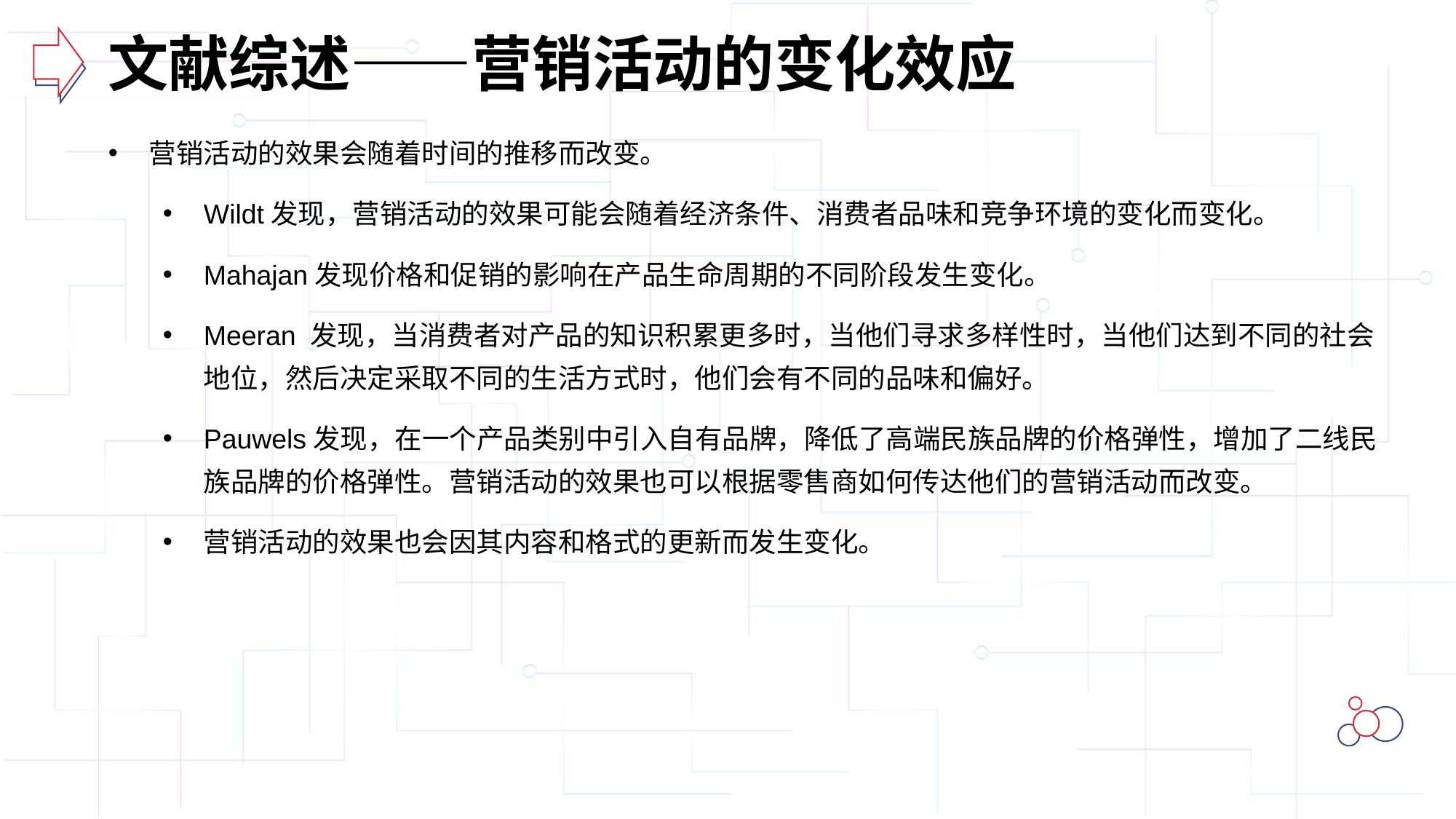

文献综述——营销活动的变化效应
营销活动的效果会随着时间的推移而改变。
Wildt发现，营销活动的效果可能会随着经济条件、消费者品味和竞争环境的变化而变化。
Mahajan发现价格和促销的影响在产品生命周期的不同阶段发生变化。
Meeran 发现，当消费者对产品的知识积累更多时，当他们寻求多样性时，当他们达到不同的社会地位，然后决定采取不同的生活方式时，他们会有不同的品味和偏好。
Pauwels发现，在一个产品类别中引入自有品牌，降低了高端民族品牌的价格弹性，增加了二线民族品牌的价格弹性。营销活动的效果也可以根据零售商如何传达他们的营销活动而改变。
营销活动的效果也会因其内容和格式的更新而发生变化。